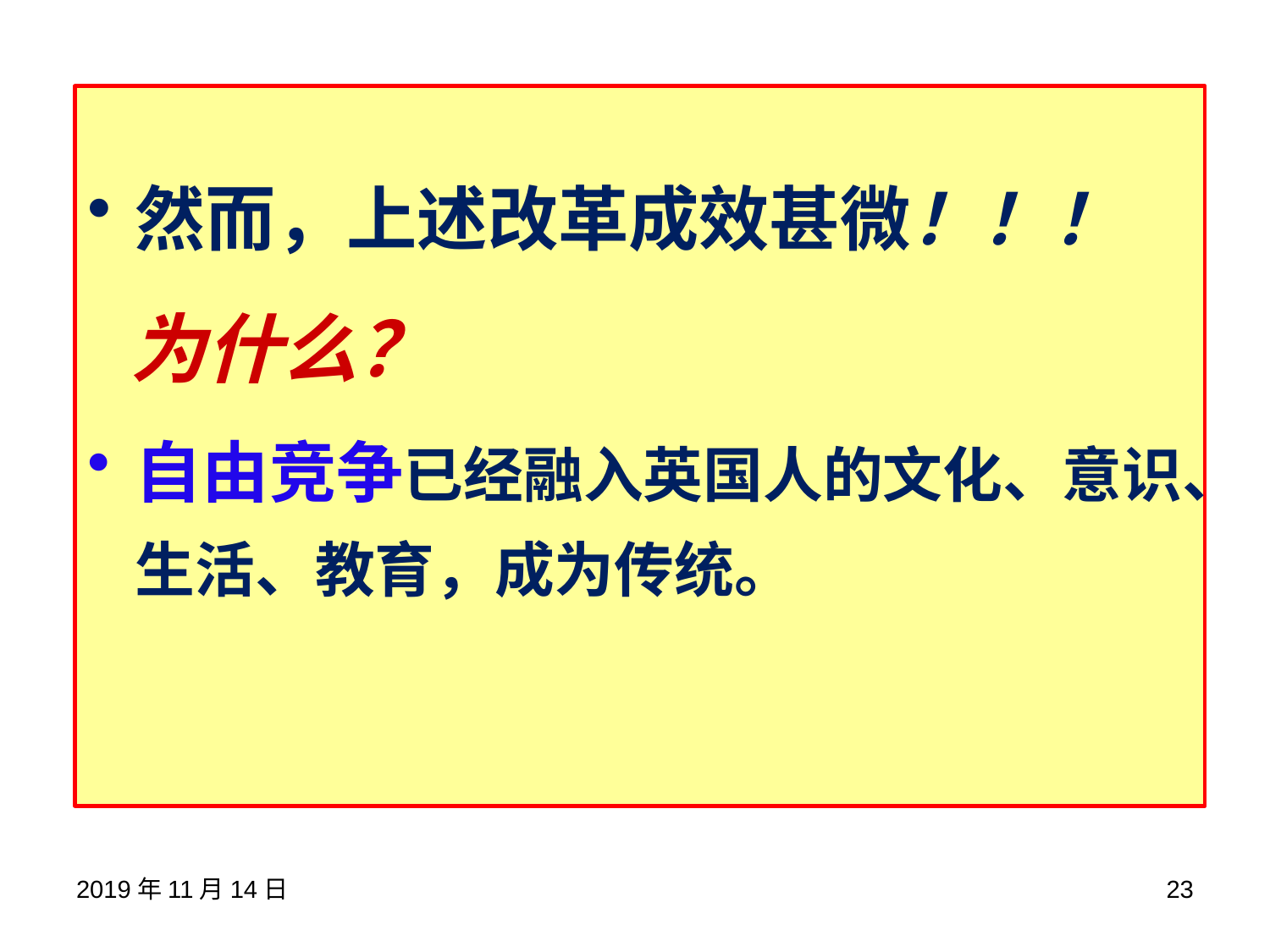

然而，上述改革成效甚微！！！
  为什么？
自由竞争已经融入英国人的文化、意识、生活、教育，成为传统。
2019年11月14日
23